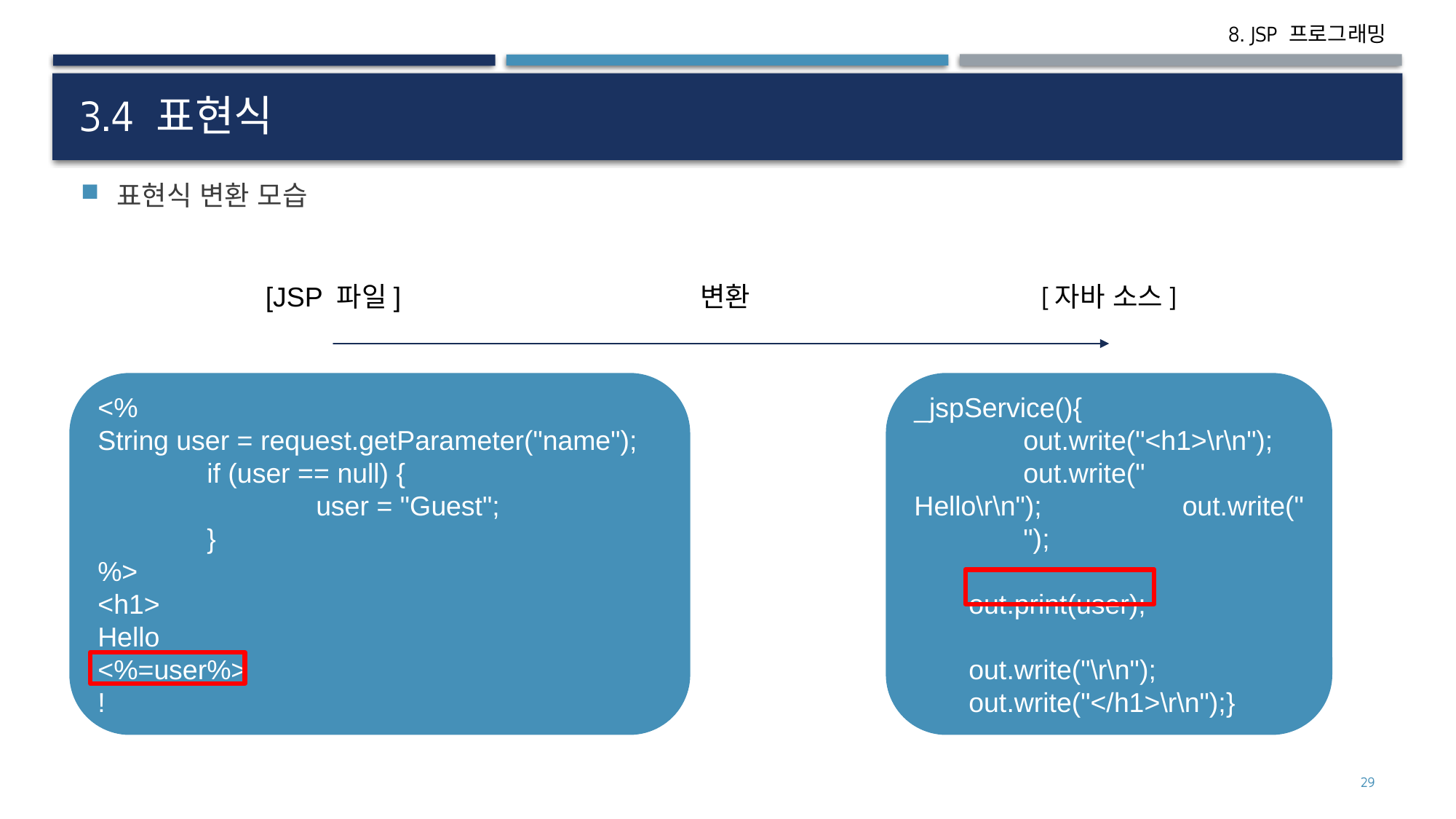

# 3.4 표현식
표현식 변환 모습
[JSP 파일]
변환
[자바 소스]
<%
String user = request.getParameter("name");
	if (user == null) {
		user = "Guest";
	}
%>
<h1>
Hello
<%=user%>
!
_jspService(){
	out.write("<h1>\r\n"); 	out.write("	Hello\r\n"); 	out.write("	");

out.print(user);

out.write("\r\n");
out.write("</h1>\r\n");}

29